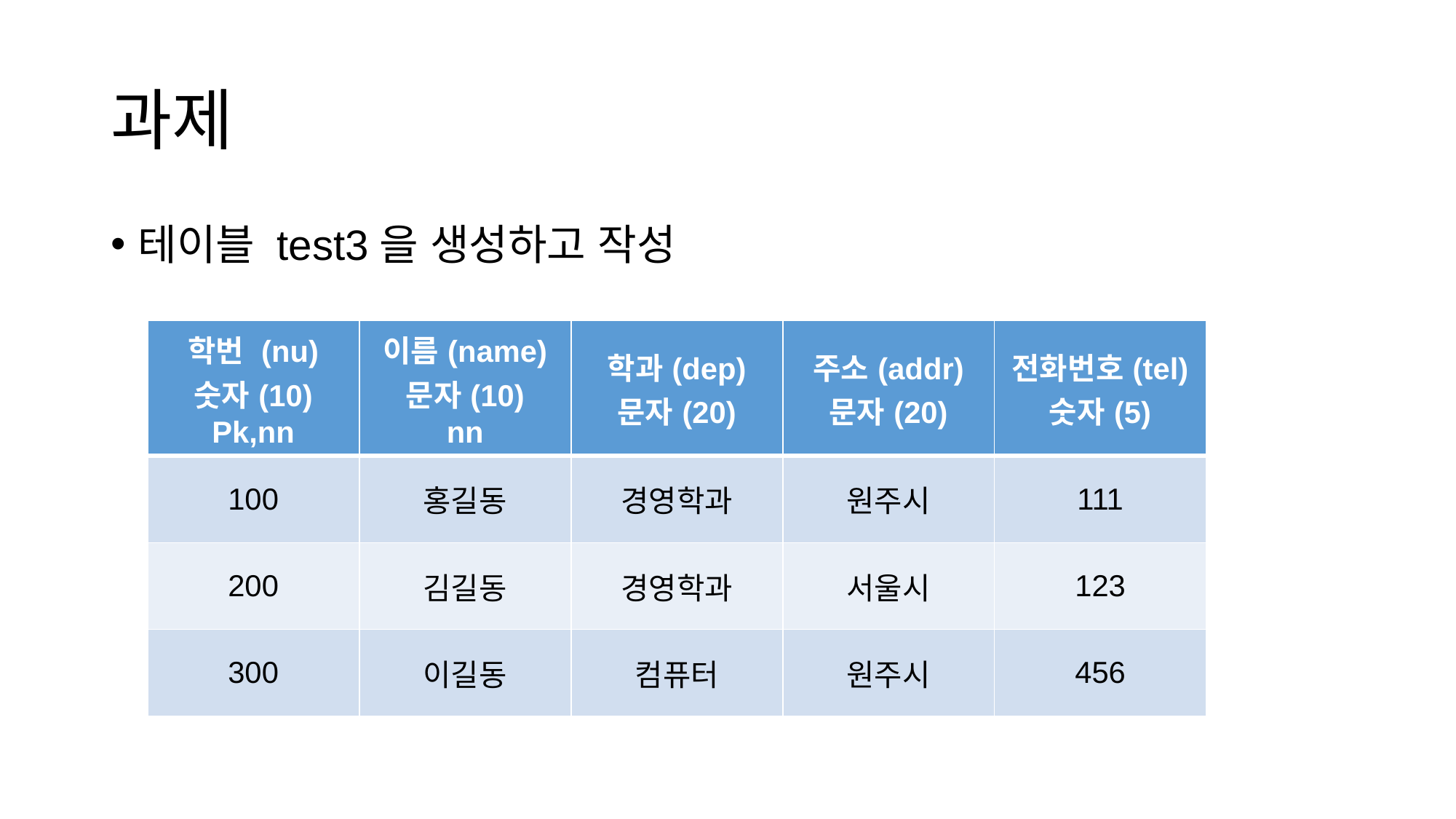

# 과제
테이블 test3을 생성하고 작성

| 학번 (nu) 숫자(10) Pk,nn | 이름(name) 문자(10) nn | 학과(dep) 문자(20) | 주소(addr) 문자(20) | 전화번호(tel) 숫자(5) |
| --- | --- | --- | --- | --- |
| 100 | 홍길동 | 경영학과 | 원주시 | 111 |
| 200 | 김길동 | 경영학과 | 서울시 | 123 |
| 300 | 이길동 | 컴퓨터 | 원주시 | 456 |